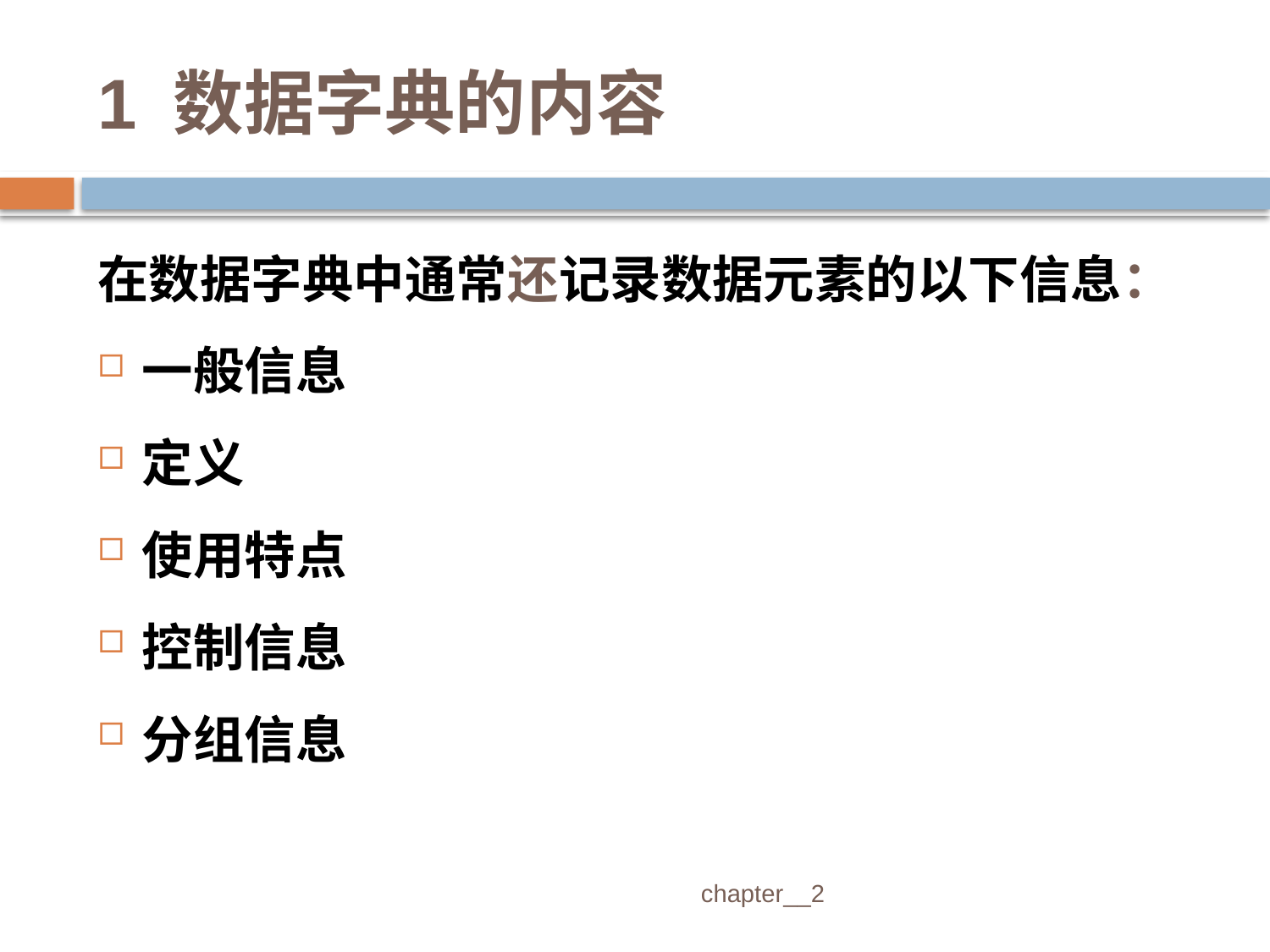

# 1 数据字典的内容
54
在数据字典中通常还记录数据元素的以下信息：
一般信息
定义
使用特点
控制信息
分组信息

 chapter__2